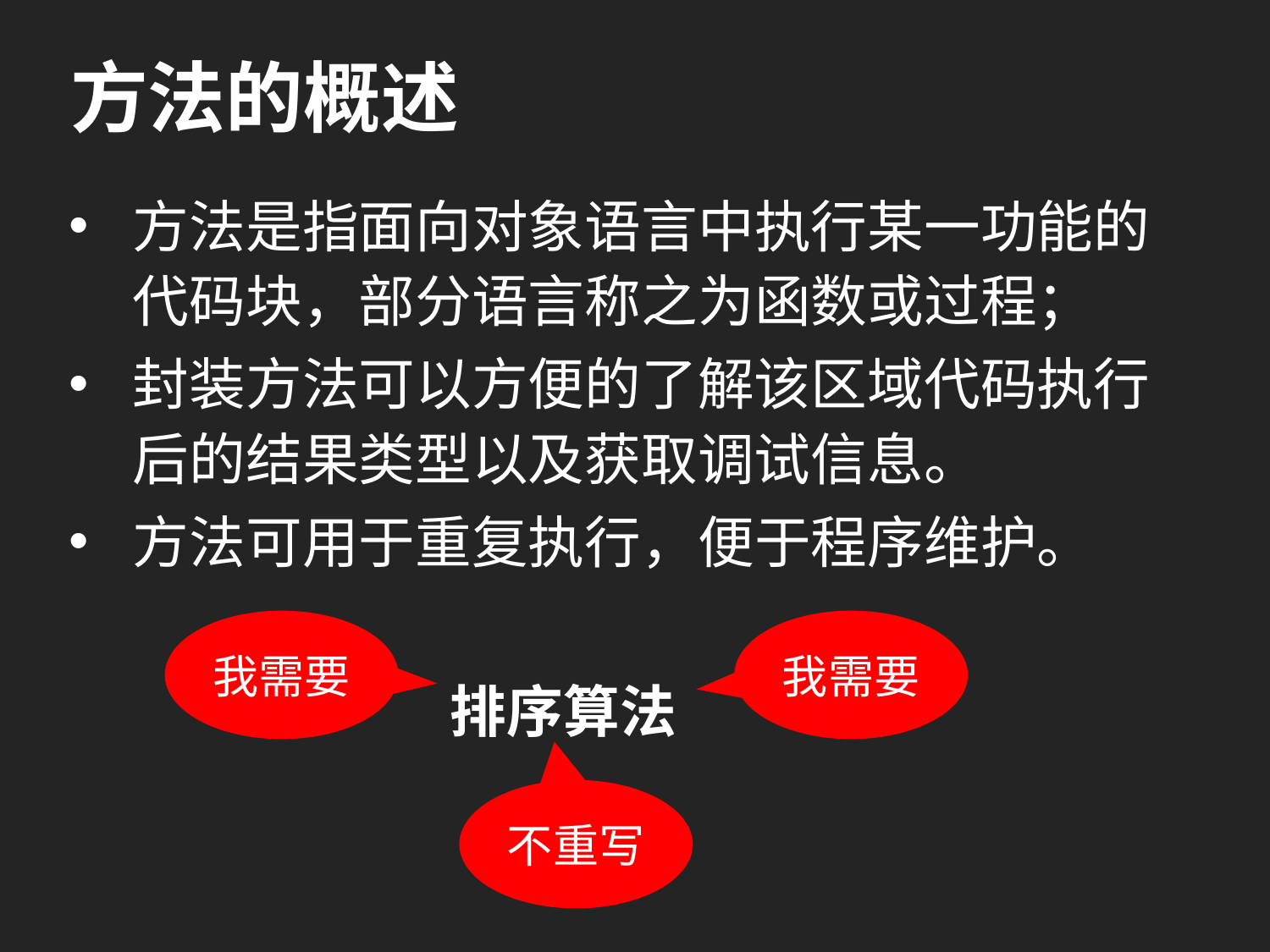

# 方法的概述
方法是指面向对象语言中执行某一功能的代码块，部分语言称之为函数或过程；
封装方法可以方便的了解该区域代码执行后的结果类型以及获取调试信息。
方法可用于重复执行，便于程序维护。

			排序算法
我需要
我需要
不重写